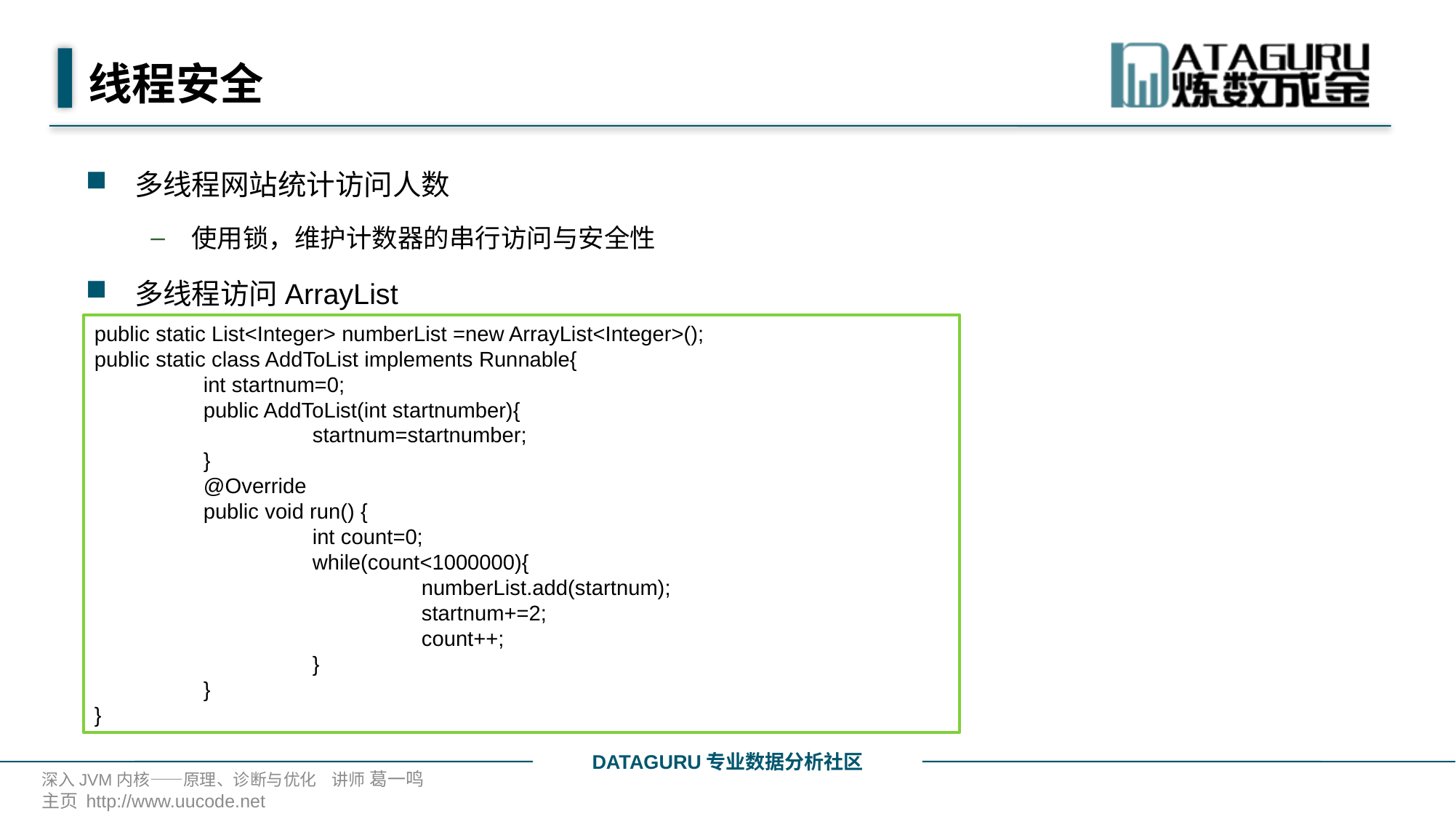

# 线程安全
多线程网站统计访问人数
使用锁，维护计数器的串行访问与安全性
多线程访问ArrayList

public static List<Integer> numberList =new ArrayList<Integer>();
public static class AddToList implements Runnable{
	int startnum=0;
	public AddToList(int startnumber){
		startnum=startnumber;
	}
	@Override
	public void run() {
		int count=0;
		while(count<1000000){
			numberList.add(startnum);
			startnum+=2;
			count++;
		}
	}
}